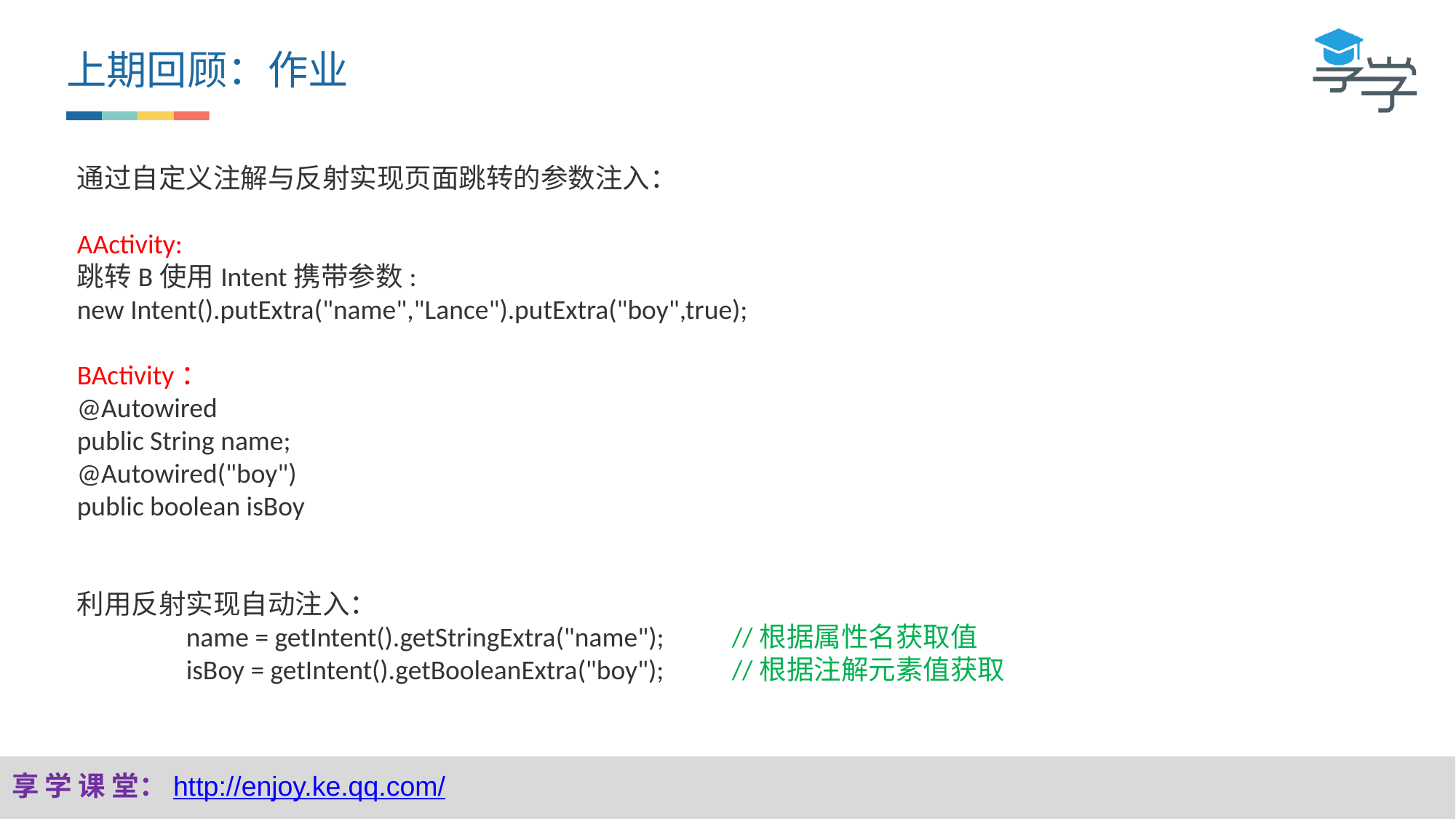

上期回顾：作业

通过自定义注解与反射实现页面跳转的参数注入：

AActivity:
跳转B使用Intent携带参数:
new Intent().putExtra("name","Lance").putExtra("boy",true);

BActivity：
@Autowired
public String name;
@Autowired("boy")
public boolean isBoy

利用反射实现自动注入：
	name = getIntent().getStringExtra("name");	//根据属性名获取值
	isBoy = getIntent().getBooleanExtra("boy");	//根据注解元素值获取